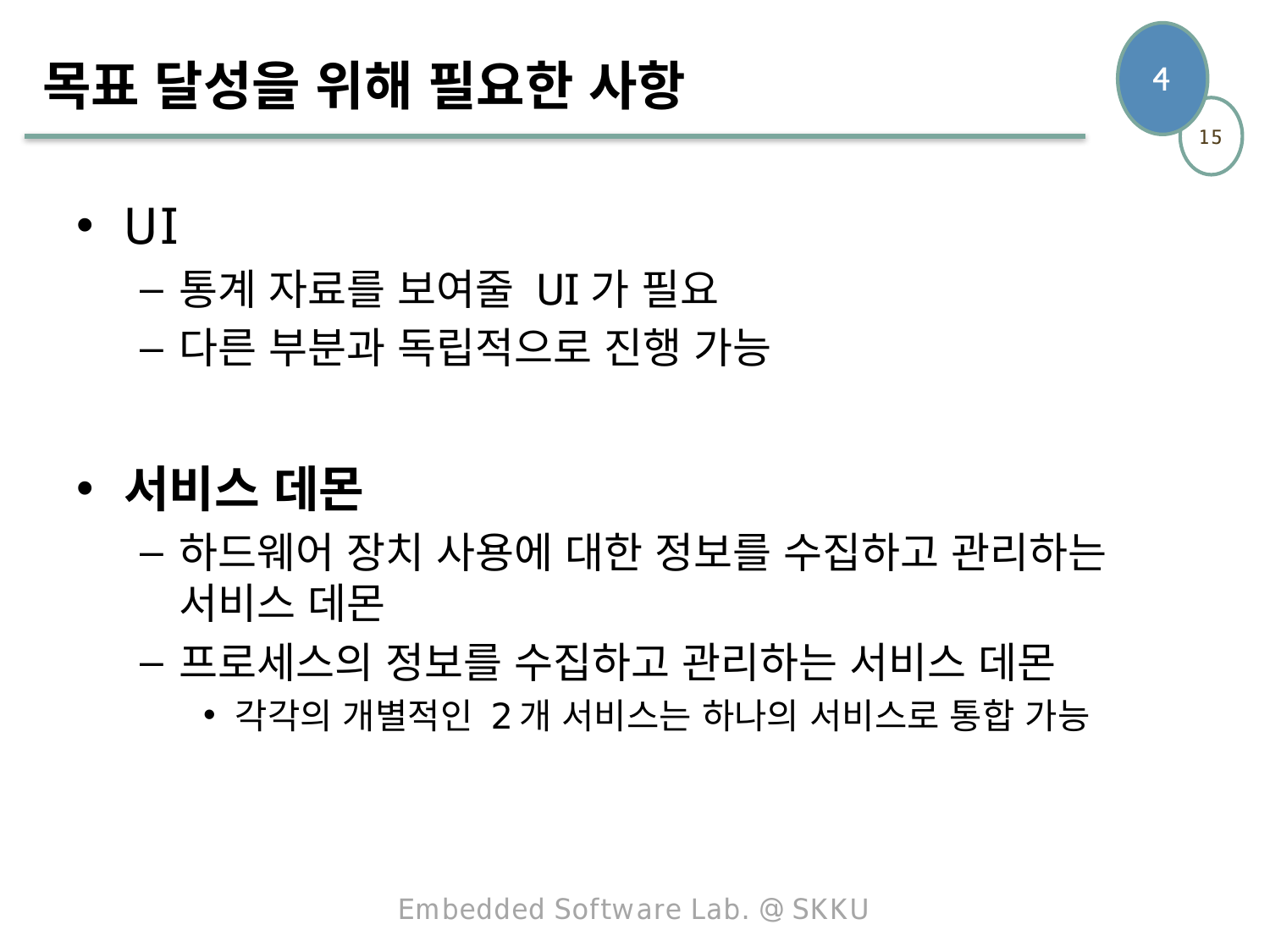

# 목표 달성을 위해 필요한 사항
UI
통계 자료를 보여줄 UI가 필요
다른 부분과 독립적으로 진행 가능

서비스 데몬
하드웨어 장치 사용에 대한 정보를 수집하고 관리하는 서비스 데몬
프로세스의 정보를 수집하고 관리하는 서비스 데몬
각각의 개별적인 2개 서비스는 하나의 서비스로 통합 가능